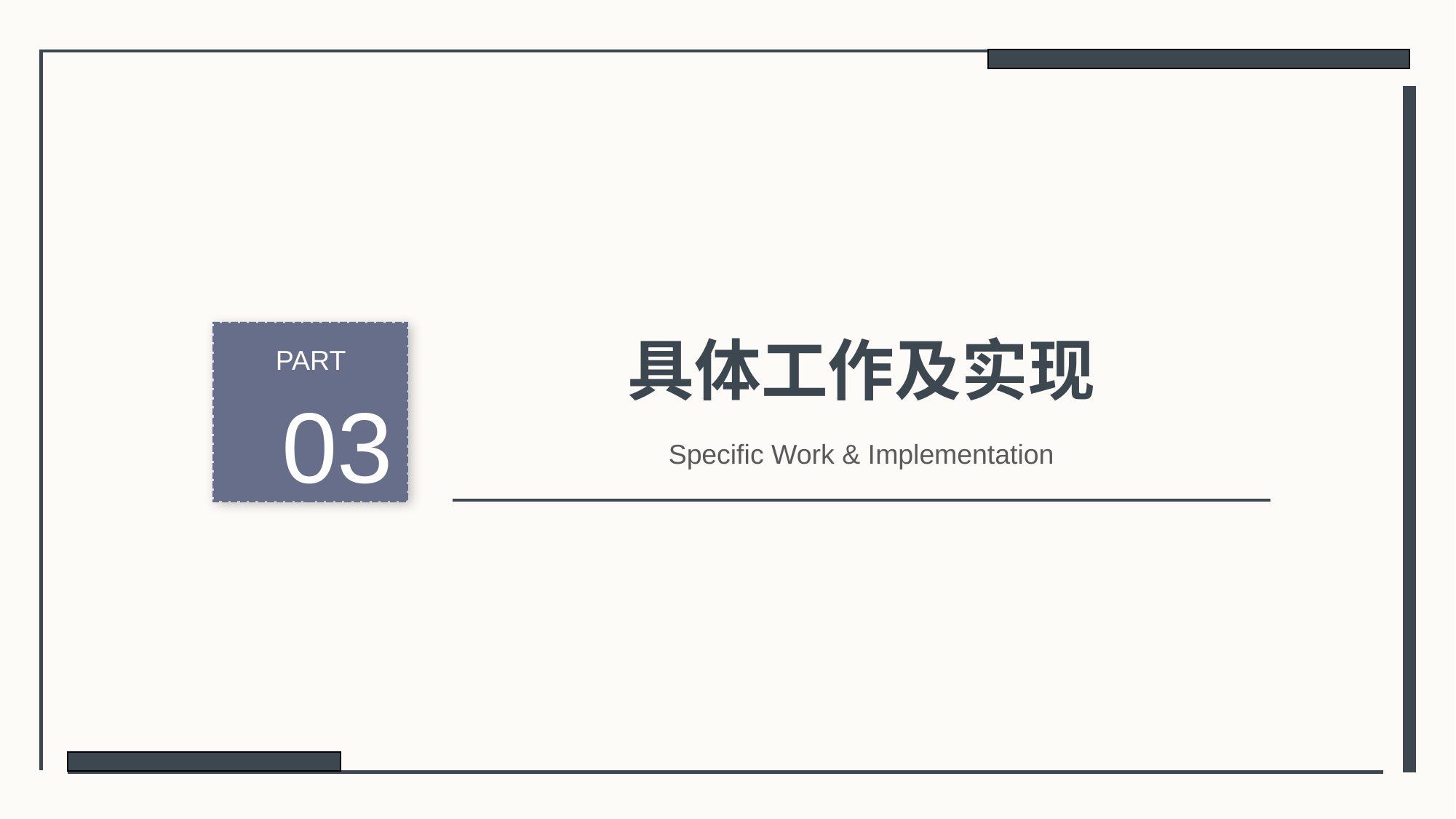

具体工作及实现
Specific Work & Implementation

PART
03